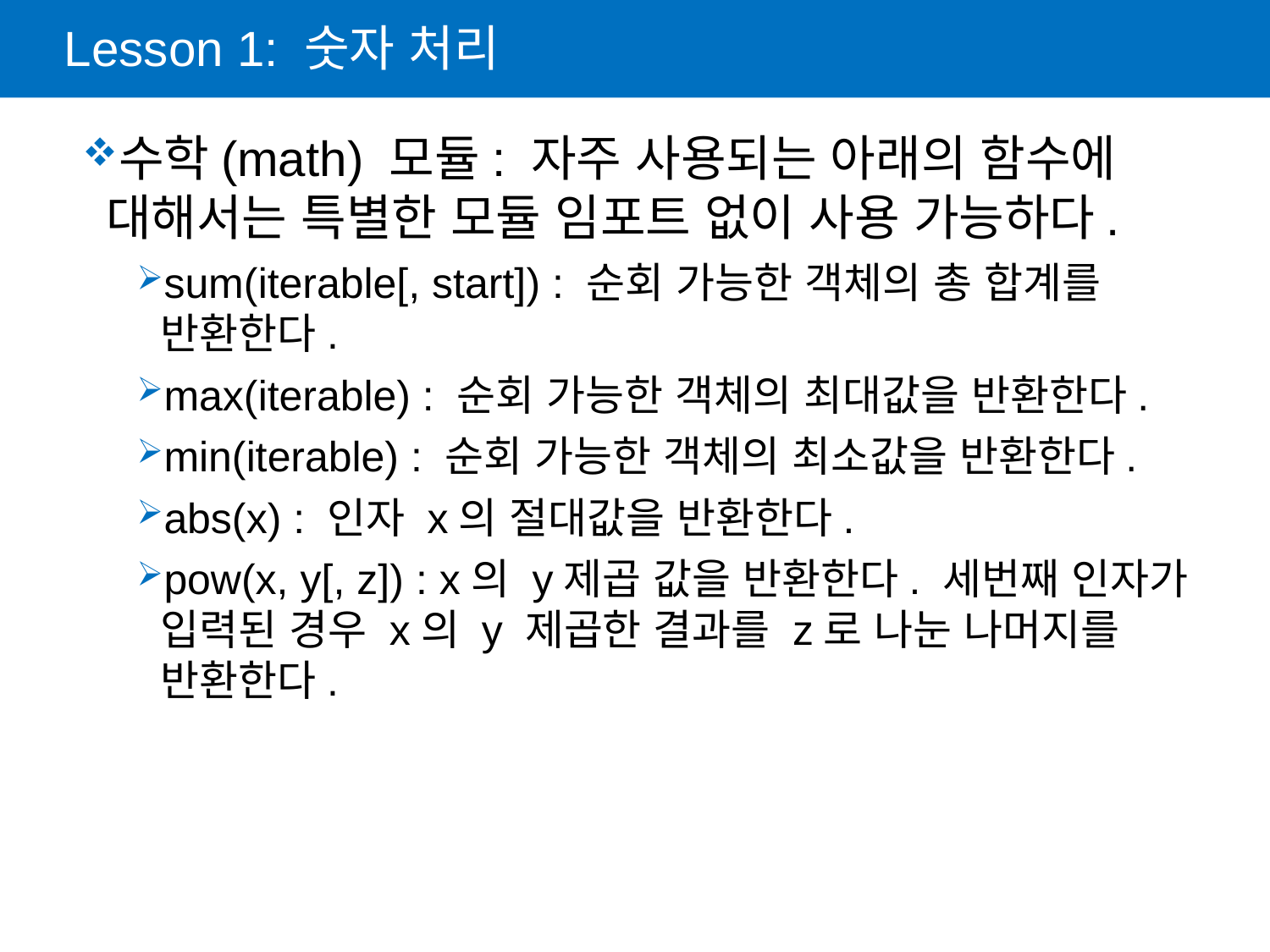

# Lesson 1: 숫자 처리
수학(math) 모듈: 자주 사용되는 아래의 함수에 대해서는 특별한 모듈 임포트 없이 사용 가능하다.
sum(iterable[, start]) : 순회 가능한 객체의 총 합계를 반환한다.
max(iterable) : 순회 가능한 객체의 최대값을 반환한다.
min(iterable) : 순회 가능한 객체의 최소값을 반환한다.
abs(x) : 인자 x의 절대값을 반환한다.
pow(x, y[, z]) : x의 y제곱 값을 반환한다. 세번째 인자가 입력된 경우 x의 y 제곱한 결과를 z로 나눈 나머지를 반환한다.